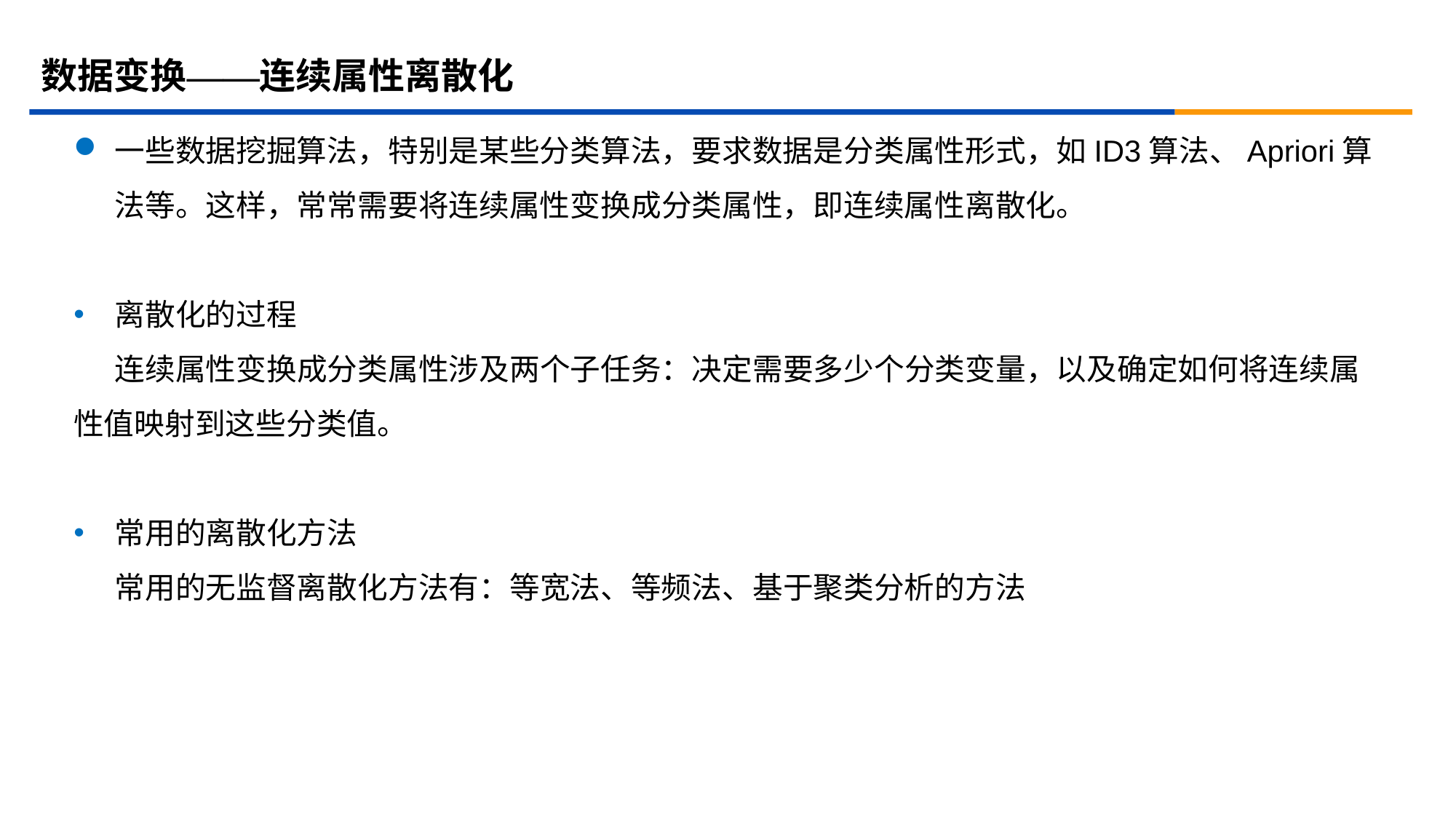

# 数据变换——连续属性离散化

一些数据挖掘算法，特别是某些分类算法，要求数据是分类属性形式，如ID3算法、Apriori算法等。这样，常常需要将连续属性变换成分类属性，即连续属性离散化。

离散化的过程
     连续属性变换成分类属性涉及两个子任务：决定需要多少个分类变量，以及确定如何将连续属性值映射到这些分类值。

常用的离散化方法
     常用的无监督离散化方法有：等宽法、等频法、基于聚类分析的方法